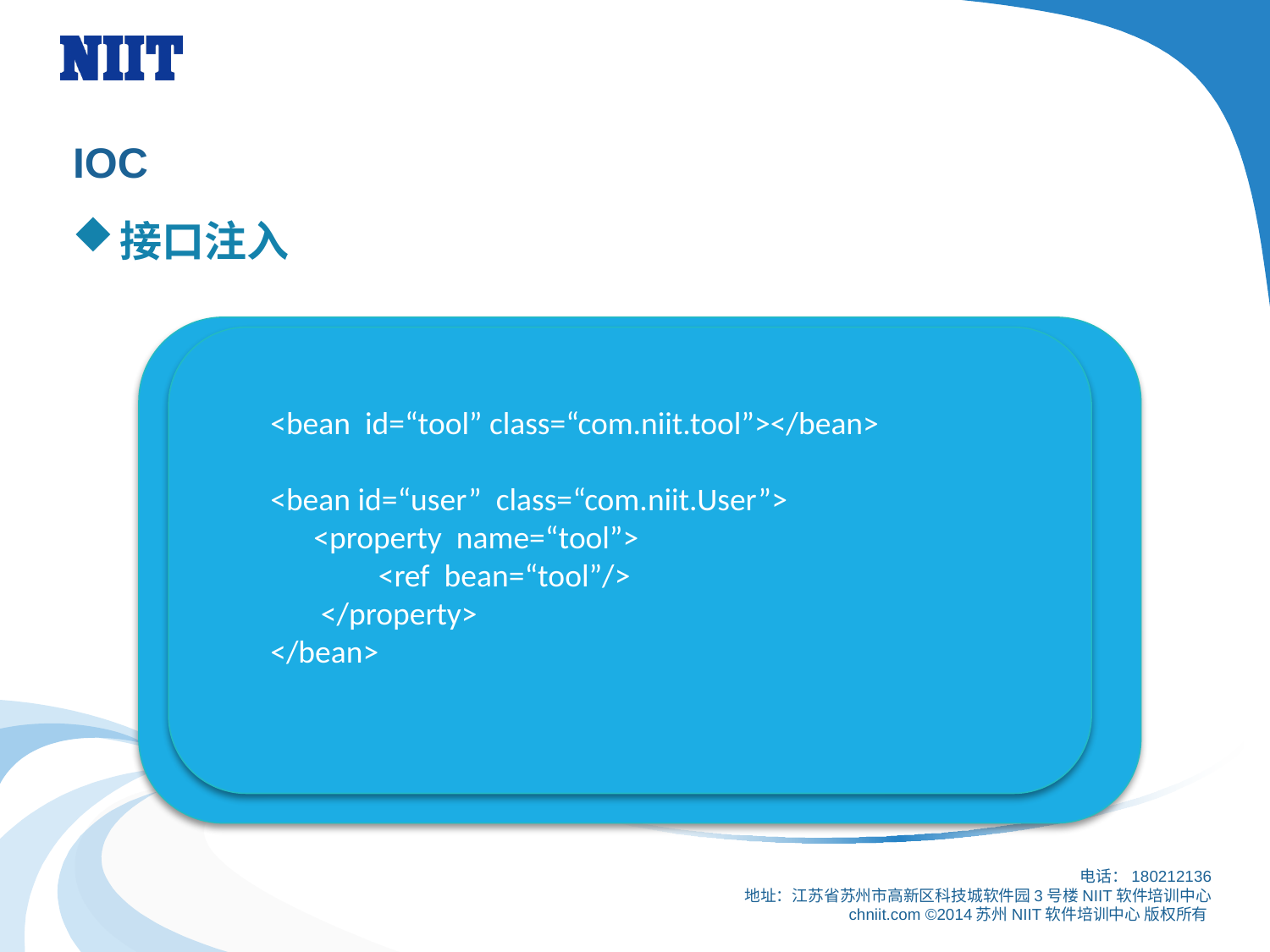

# IOC
接口注入

public  interface  ITool{}

public class  Tool implements ITool{}

public class User
{
      private ITool   tool;

      //getter    setter

}

<bean  id=“tool” class=“com.niit.tool”></bean>

<bean id=“user”  class=“com.niit.User”>
      <property  name=“tool”>
               <ref  bean=“tool”/>
       </property>
</bean>